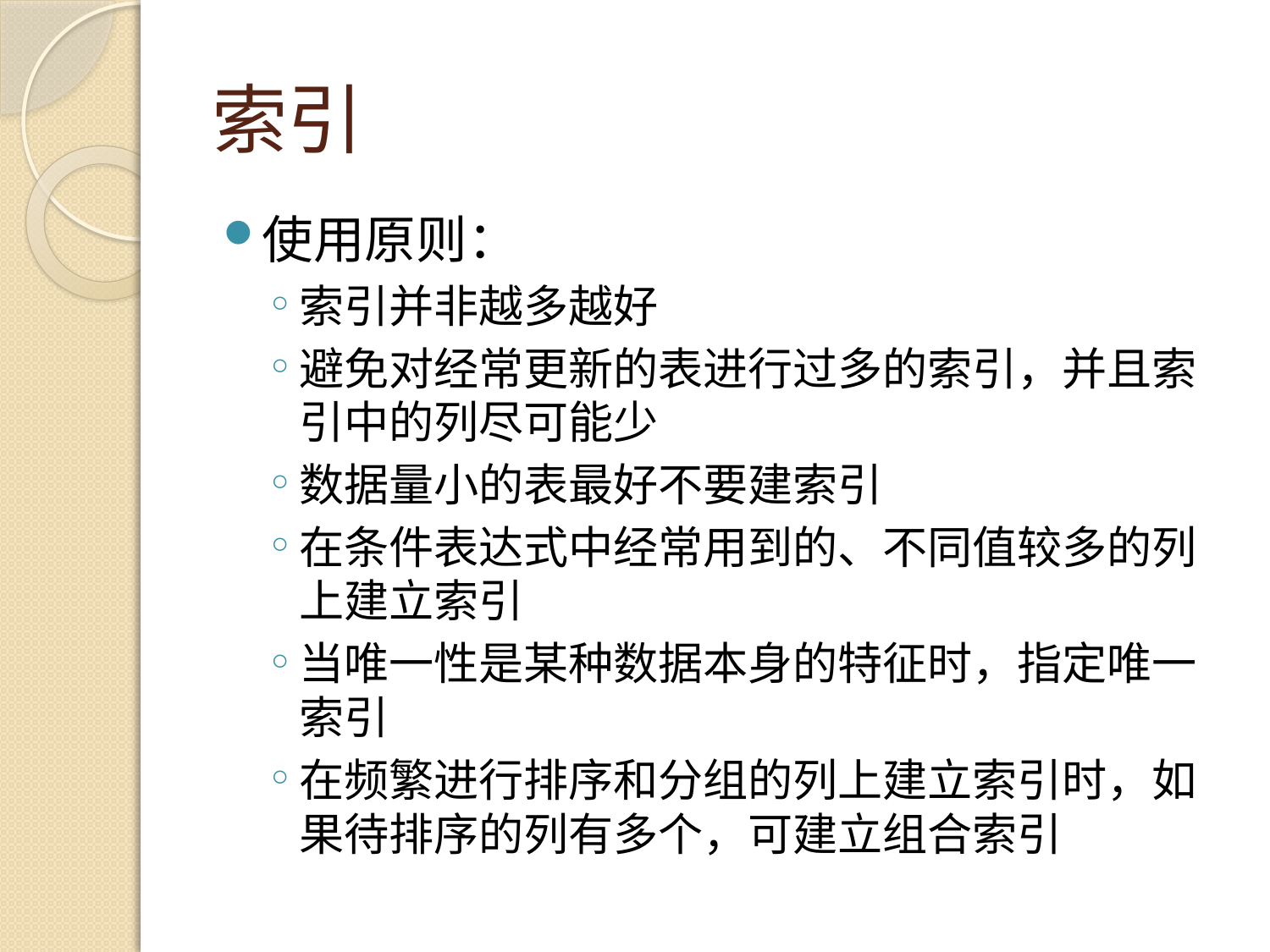

# 索引
使用原则：
索引并非越多越好
避免对经常更新的表进行过多的索引，并且索引中的列尽可能少
数据量小的表最好不要建索引
在条件表达式中经常用到的、不同值较多的列上建立索引
当唯一性是某种数据本身的特征时，指定唯一索引
在频繁进行排序和分组的列上建立索引时，如果待排序的列有多个，可建立组合索引